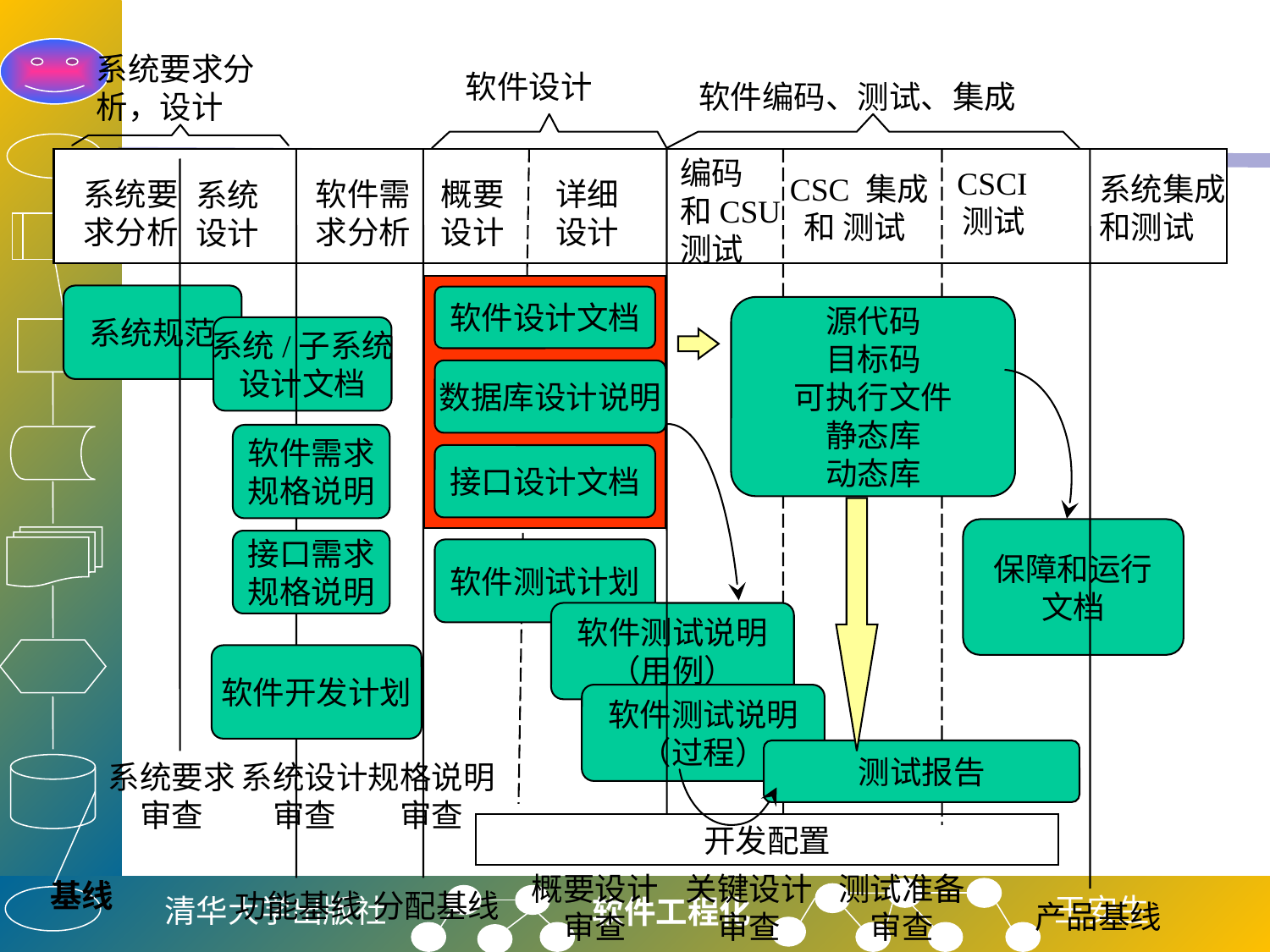

系统要求分析，设计
软件设计
软件编码、测试、集成

编码
和CSU
测试

   CSCI
   测试

 CSC 集成
  和 测试
系统集成
和测试
软件需求分析
概要
设计

详细
设计

系统要
求分析
系统
设计

系统规范
软件设计文档
源代码
目标码
可执行文件
静态库
动态库
系统/子系统
设计文档

数据库设计说明

软件需求
规格说明
接口设计文档

保障和运行
文档
接口需求
规格说明
软件测试计划
软件测试说明
（用例）
软件测试说明
（过程）
软件开发计划
测试报告
系统要求
审查
系统设计
审查
规格说明
审查

开发配置
概要设计
审查
关键设计
审查
测试准备
审查
基线
功能基线
分配基线
产品基线